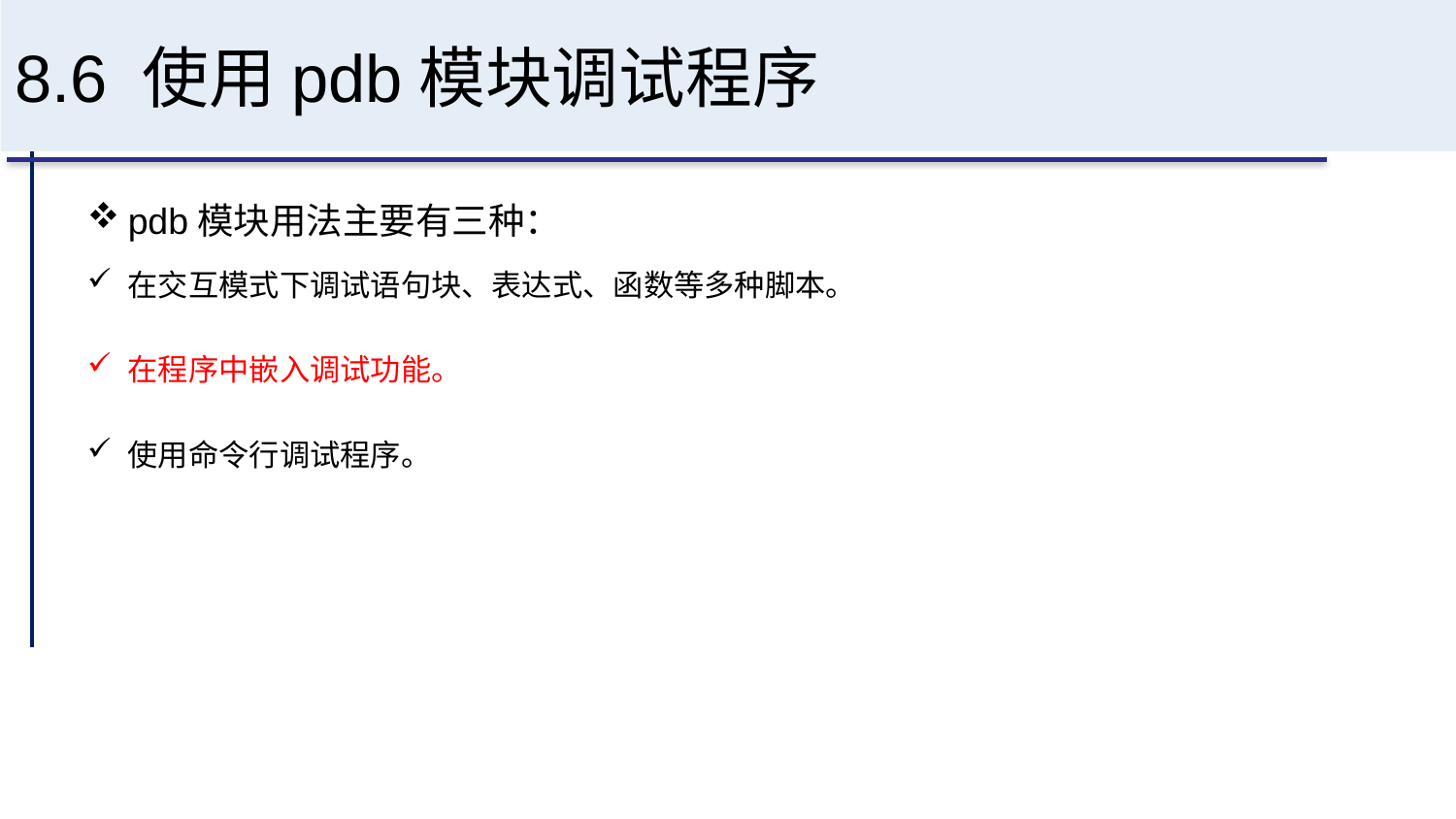

# 8.6 使用pdb模块调试程序
pdb模块用法主要有三种：
在交互模式下调试语句块、表达式、函数等多种脚本。
在程序中嵌入调试功能。
使用命令行调试程序。